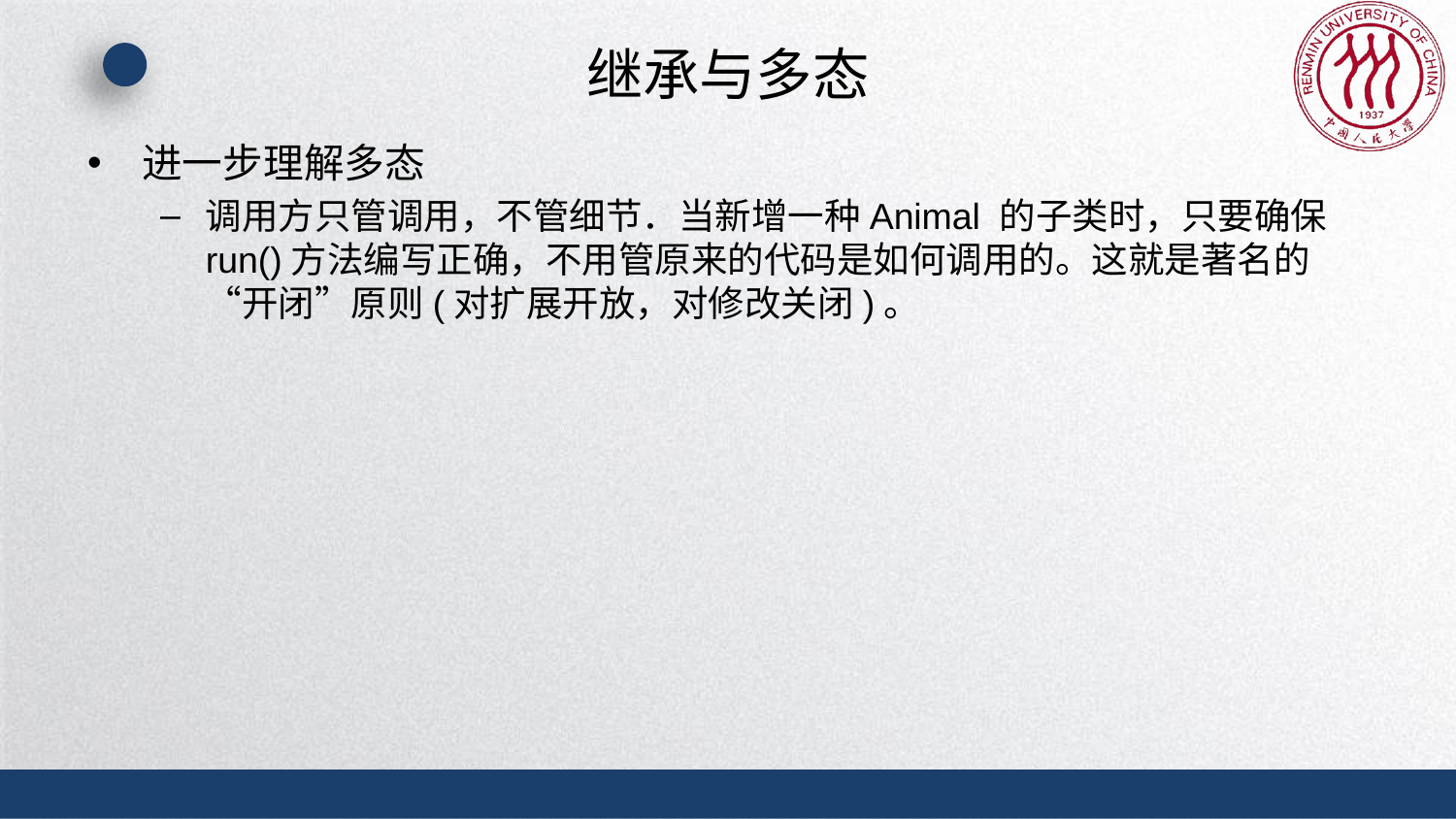

# 继承与多态
进一步理解多态
调用方只管调用，不管细节．当新增一种Animal 的子类时，只要确保run()方法编写正确，不用管原来的代码是如何调用的。这就是著名的“开闭”原则(对扩展开放，对修改关闭)。